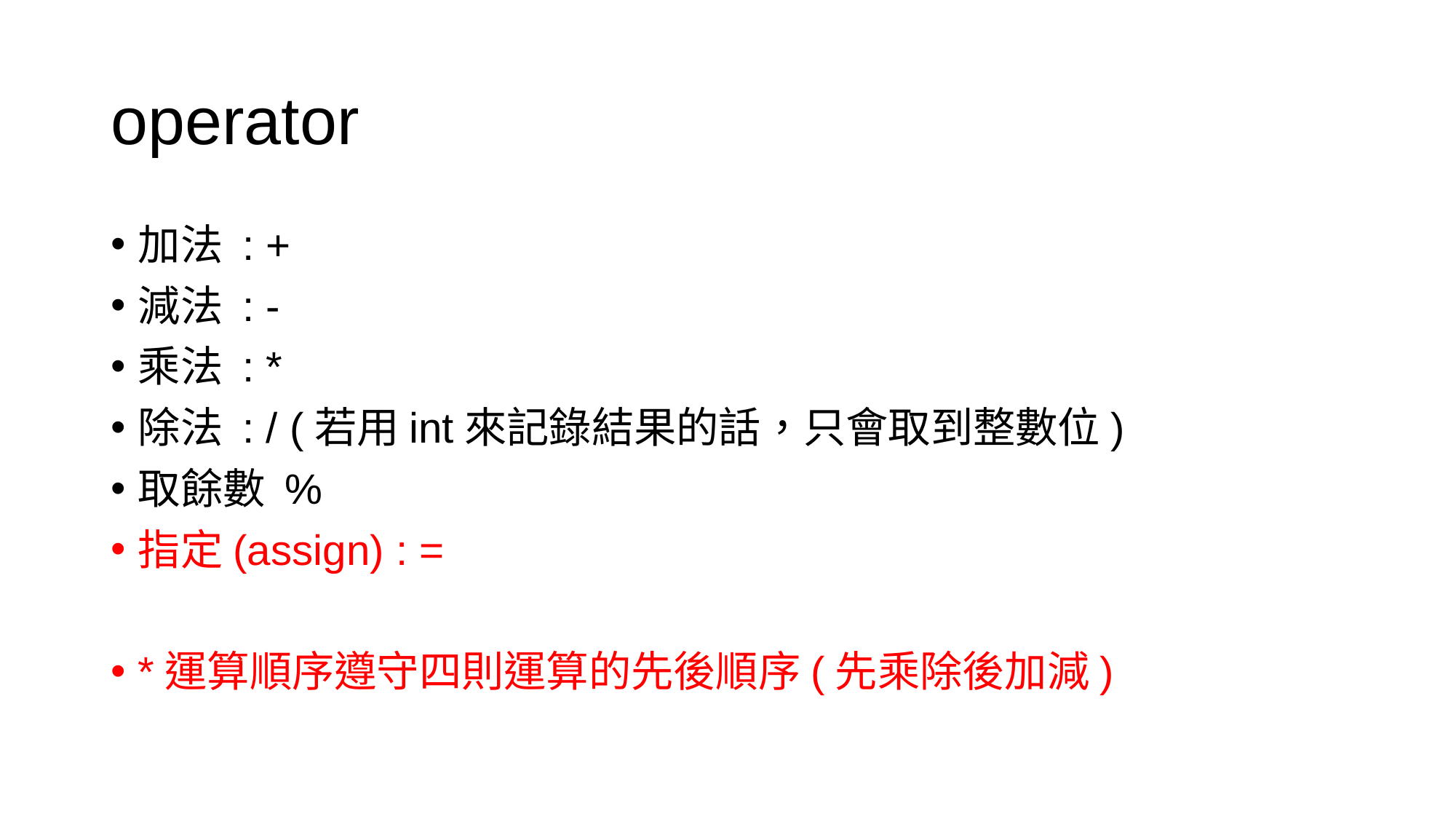

# operator
加法 : +
減法 : -
乘法 : *
除法 : / (若用int來記錄結果的話，只會取到整數位)
取餘數 %
指定(assign) : =

*運算順序遵守四則運算的先後順序(先乘除後加減)